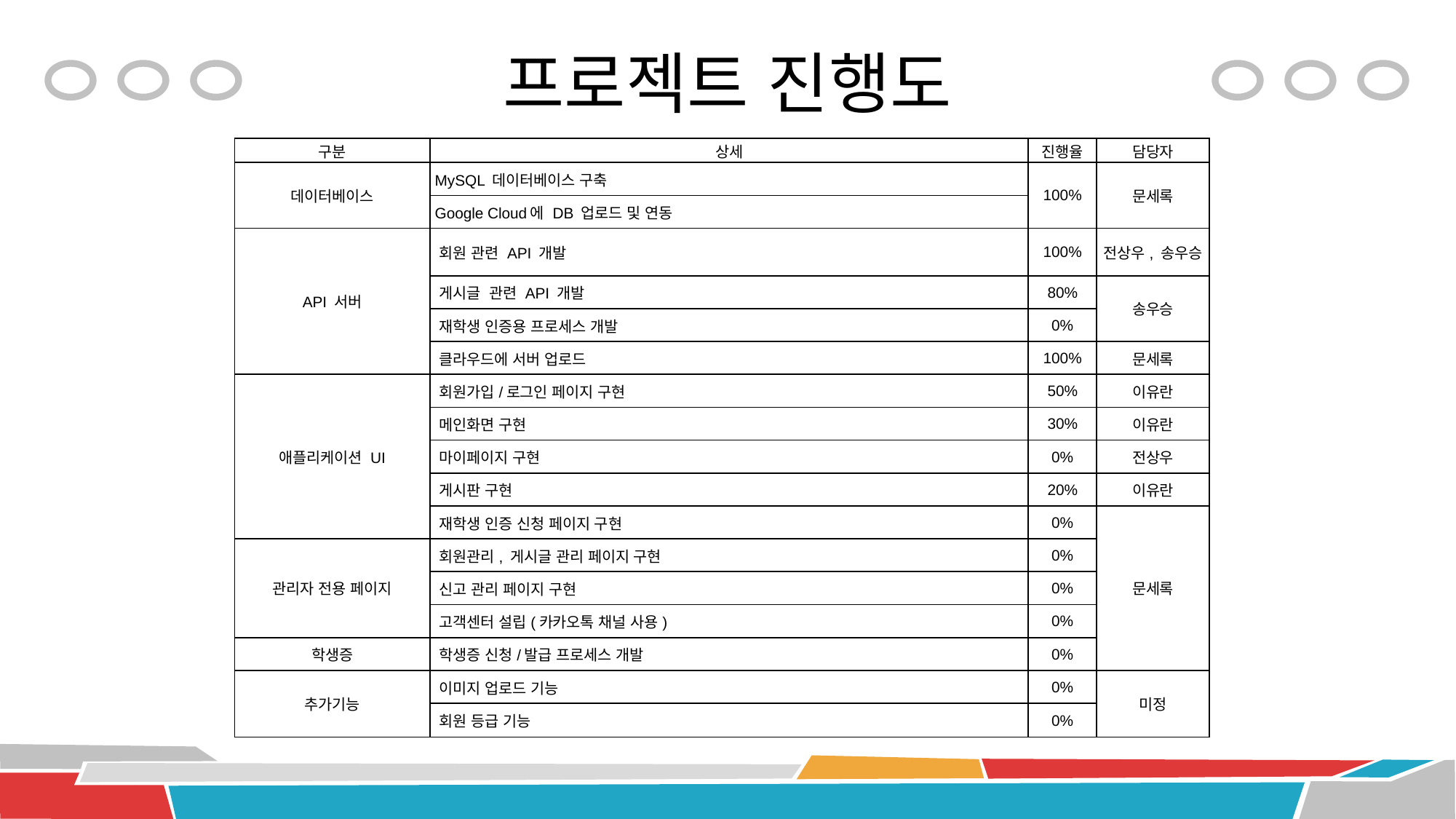

# 프로젝트 진행도
| 구분 | 상세 | 진행율 | 담당자 |
| --- | --- | --- | --- |
| 데이터베이스 | MySQL 데이터베이스 구축 | 100% | 문세록 |
|  | Google Cloud에 DB 업로드 및 연동 |  |  |
| API 서버 | 회원 관련 API 개발 | 100% | 전상우, 송우승 |
|  | 게시글 관련 API 개발 | 80% | 송우승 |
|  | 재학생 인증용 프로세스 개발 | 0% |  |
|  | 클라우드에 서버 업로드 | 100% | 문세록 |
| 애플리케이션 UI | 회원가입/로그인 페이지 구현 | 50% | 이유란 |
|  | 메인화면 구현 | 30% | 이유란 |
|  | 마이페이지 구현 | 0% | 전상우 |
|  | 게시판 구현 | 20% | 이유란 |
|  | 재학생 인증 신청 페이지 구현 | 0% | 문세록 |
| 관리자 전용 페이지 | 회원관리, 게시글 관리 페이지 구현 | 0% |  |
|  | 신고 관리 페이지 구현 | 0% |  |
|  | 고객센터 설립(카카오톡 채널 사용) | 0% |  |
| 학생증 | 학생증 신청/발급 프로세스 개발 | 0% |  |
| 추가기능 | 이미지 업로드 기능 | 0% | 미정 |
|  | 회원 등급 기능 | 0% |  |